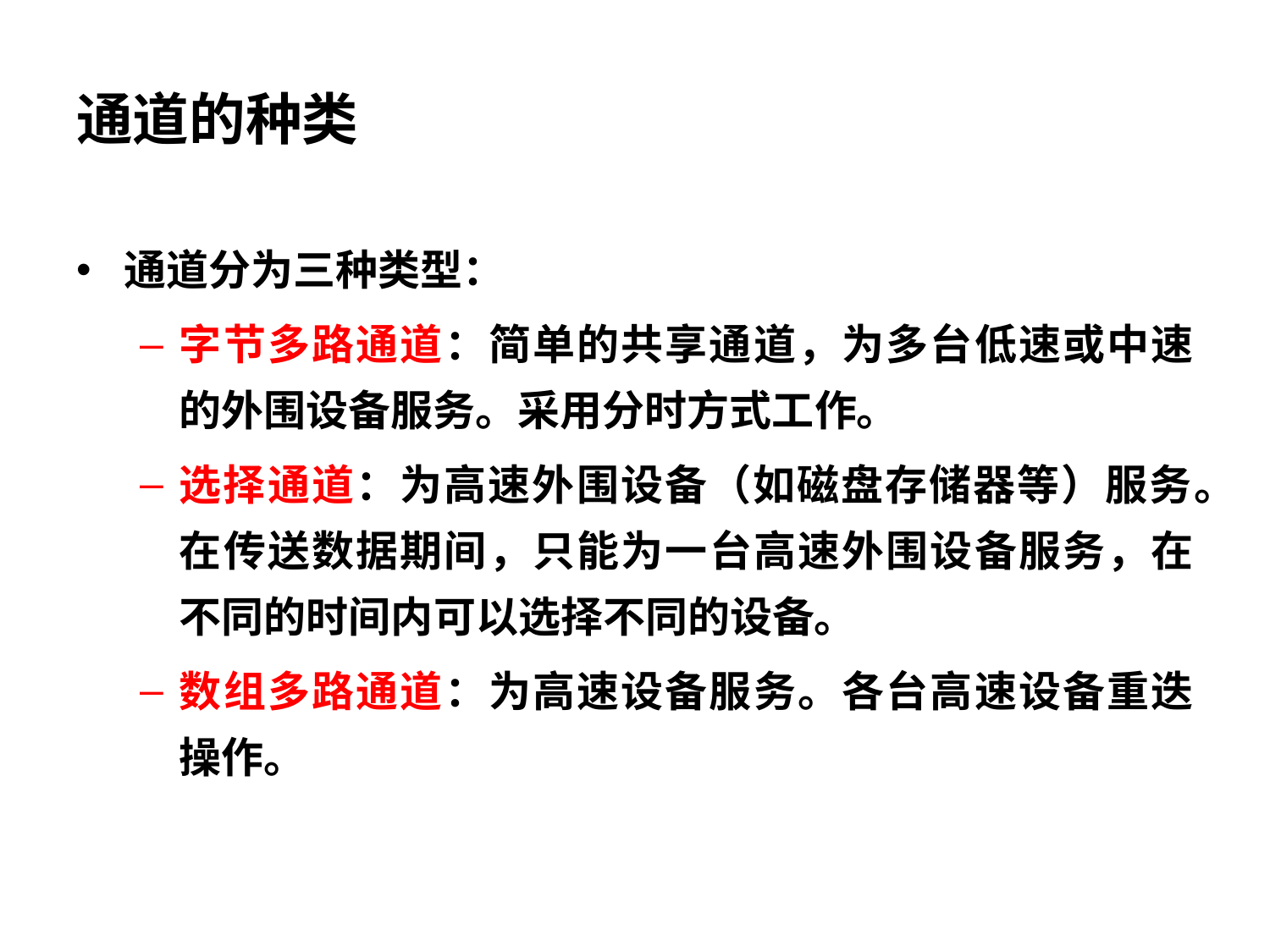

# 通道的种类
通道分为三种类型：
字节多路通道：简单的共享通道，为多台低速或中速的外围设备服务。采用分时方式工作。
选择通道：为高速外围设备（如磁盘存储器等）服务。在传送数据期间，只能为一台高速外围设备服务，在不同的时间内可以选择不同的设备。
数组多路通道：为高速设备服务。各台高速设备重迭操作。